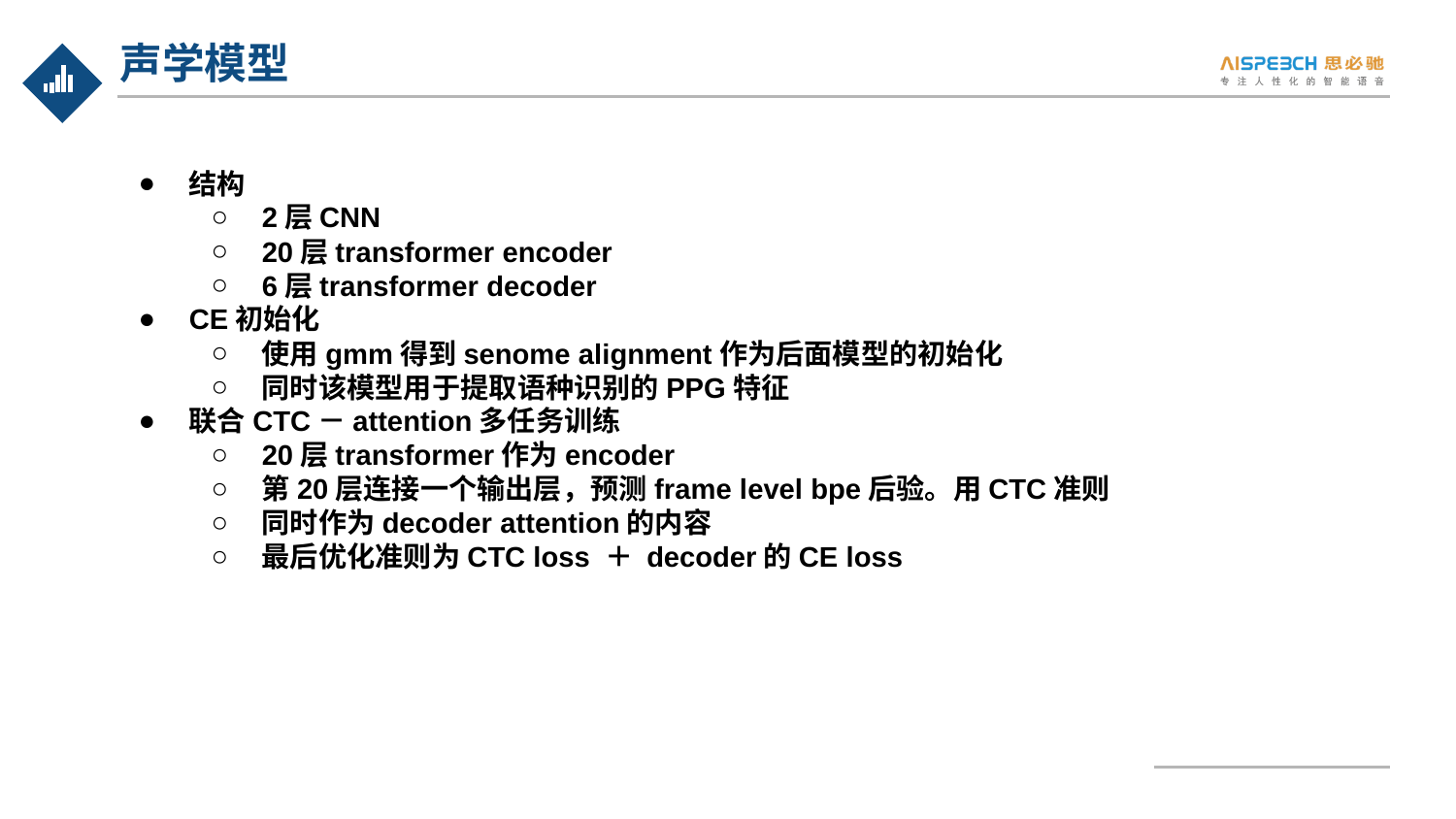

声学模型
结构
2层CNN
20层transformer encoder
6层transformer decoder
CE初始化
使用gmm得到senome alignment作为后面模型的初始化
同时该模型用于提取语种识别的PPG特征
联合CTC－attention多任务训练
20层transformer作为encoder
第20层连接一个输出层，预测frame level bpe后验。用CTC准则
同时作为decoder attention的内容
最后优化准则为CTC loss ＋ decoder的CE loss